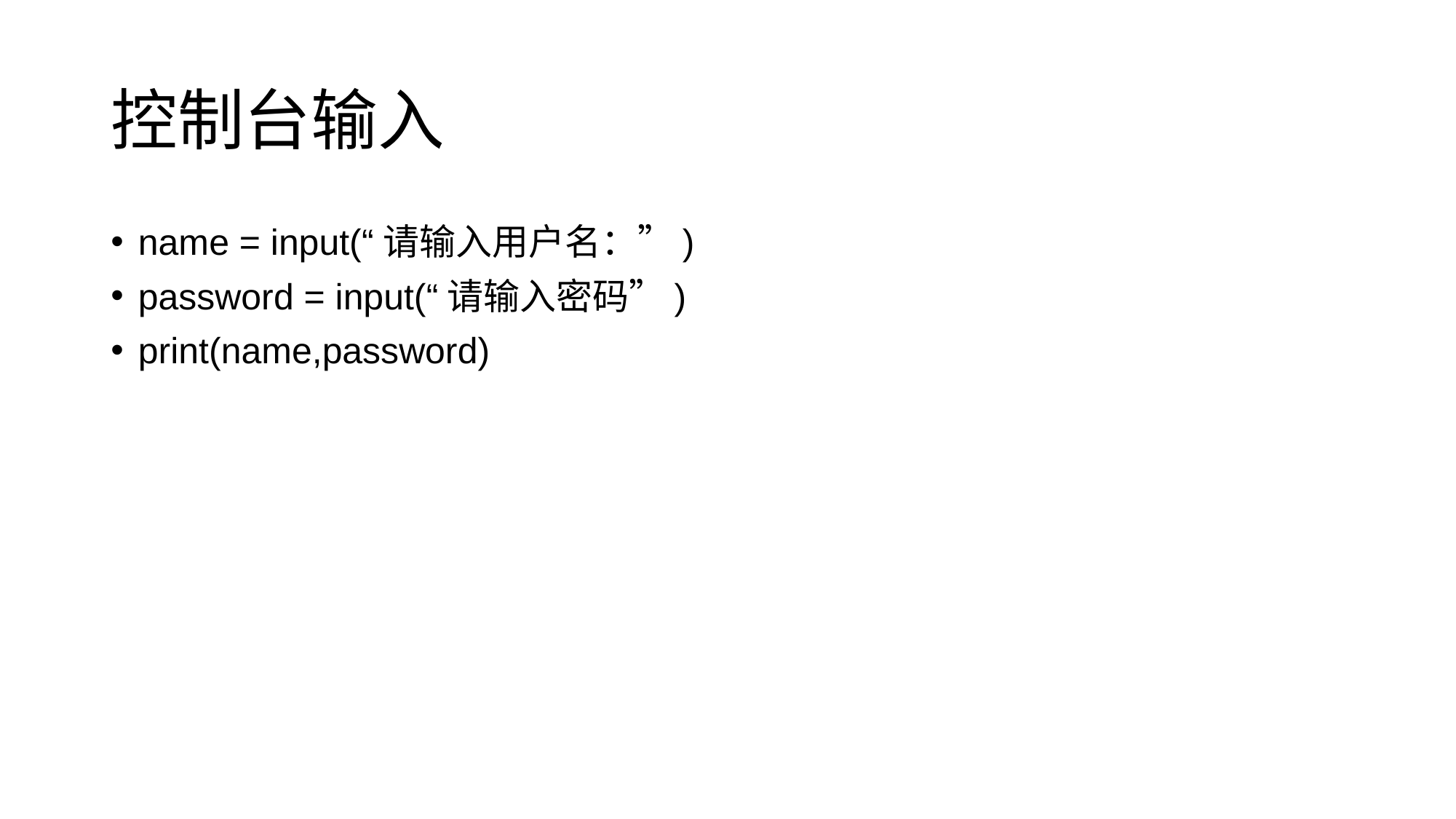

# 控制台输入
name = input(“请输入用户名：”)
password = input(“请输入密码”)
print(name,password)